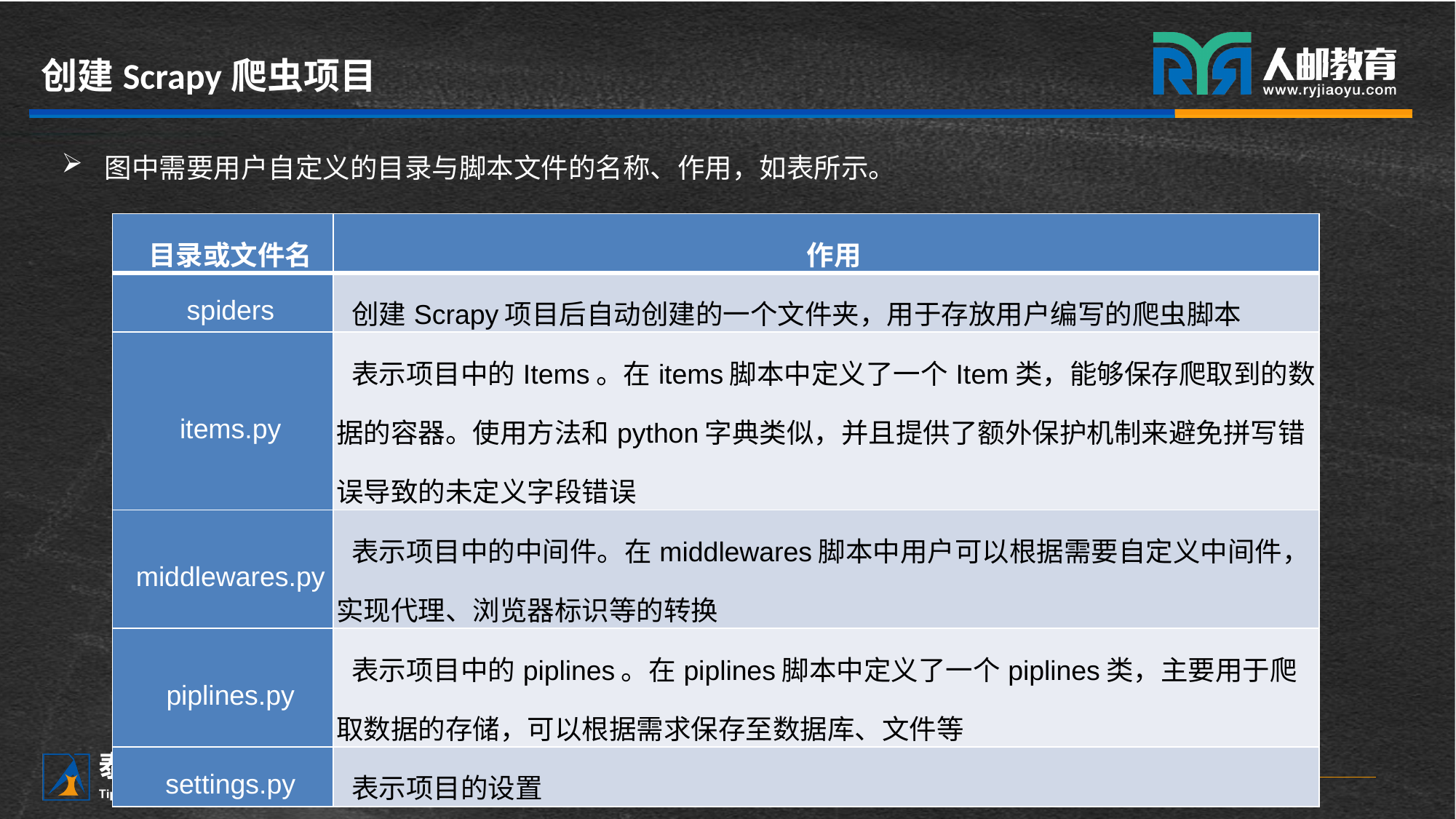

# 创建Scrapy爬虫项目
图中需要用户自定义的目录与脚本文件的名称、作用，如表所示。

| 目录或文件名 | 作用 |
| --- | --- |
| spiders | 创建Scrapy项目后自动创建的一个文件夹，用于存放用户编写的爬虫脚本 |
| items.py | 表示项目中的Items。在items脚本中定义了一个Item类，能够保存爬取到的数据的容器。使用方法和python字典类似，并且提供了额外保护机制来避免拼写错误导致的未定义字段错误 |
| middlewares.py | 表示项目中的中间件。在middlewares脚本中用户可以根据需要自定义中间件，实现代理、浏览器标识等的转换 |
| piplines.py | 表示项目中的piplines。在piplines脚本中定义了一个piplines类，主要用于爬取数据的存储，可以根据需求保存至数据库、文件等 |
| settings.py | 表示项目的设置 |